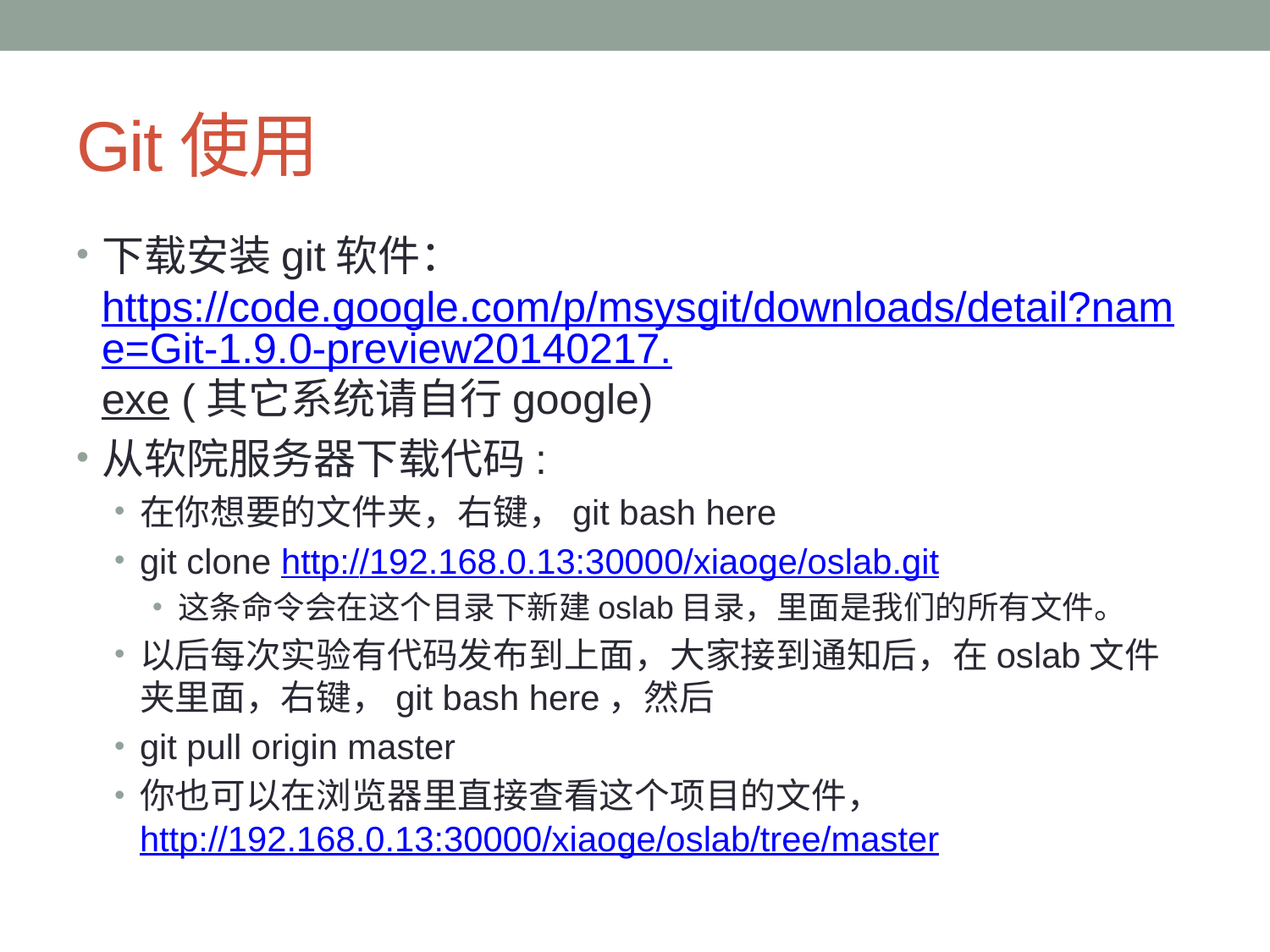

# Git使用
下载安装git软件：https://code.google.com/p/msysgit/downloads/detail?name=Git-1.9.0-preview20140217.exe (其它系统请自行google)
从软院服务器下载代码:
在你想要的文件夹，右键，git bash here
git clone http://192.168.0.13:30000/xiaoge/oslab.git
这条命令会在这个目录下新建oslab目录，里面是我们的所有文件。
以后每次实验有代码发布到上面，大家接到通知后，在oslab文件夹里面，右键，git bash here，然后
git pull origin master
你也可以在浏览器里直接查看这个项目的文件，http://192.168.0.13:30000/xiaoge/oslab/tree/master